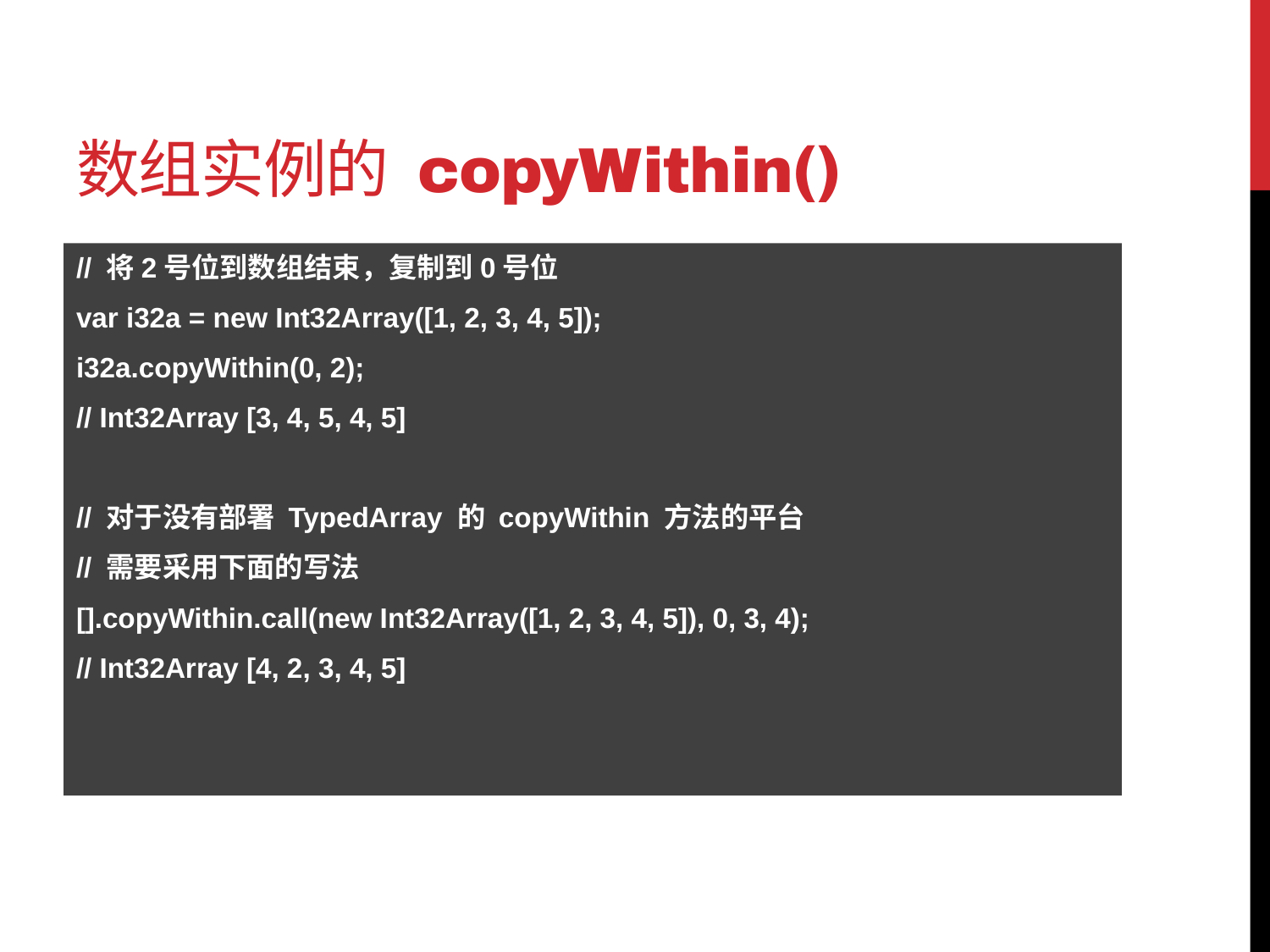

# 数组实例的 copyWithin()
// 将2号位到数组结束，复制到0号位
var i32a = new Int32Array([1, 2, 3, 4, 5]);
i32a.copyWithin(0, 2);
// Int32Array [3, 4, 5, 4, 5]

// 对于没有部署 TypedArray 的 copyWithin 方法的平台
// 需要采用下面的写法
[].copyWithin.call(new Int32Array([1, 2, 3, 4, 5]), 0, 3, 4);
// Int32Array [4, 2, 3, 4, 5]